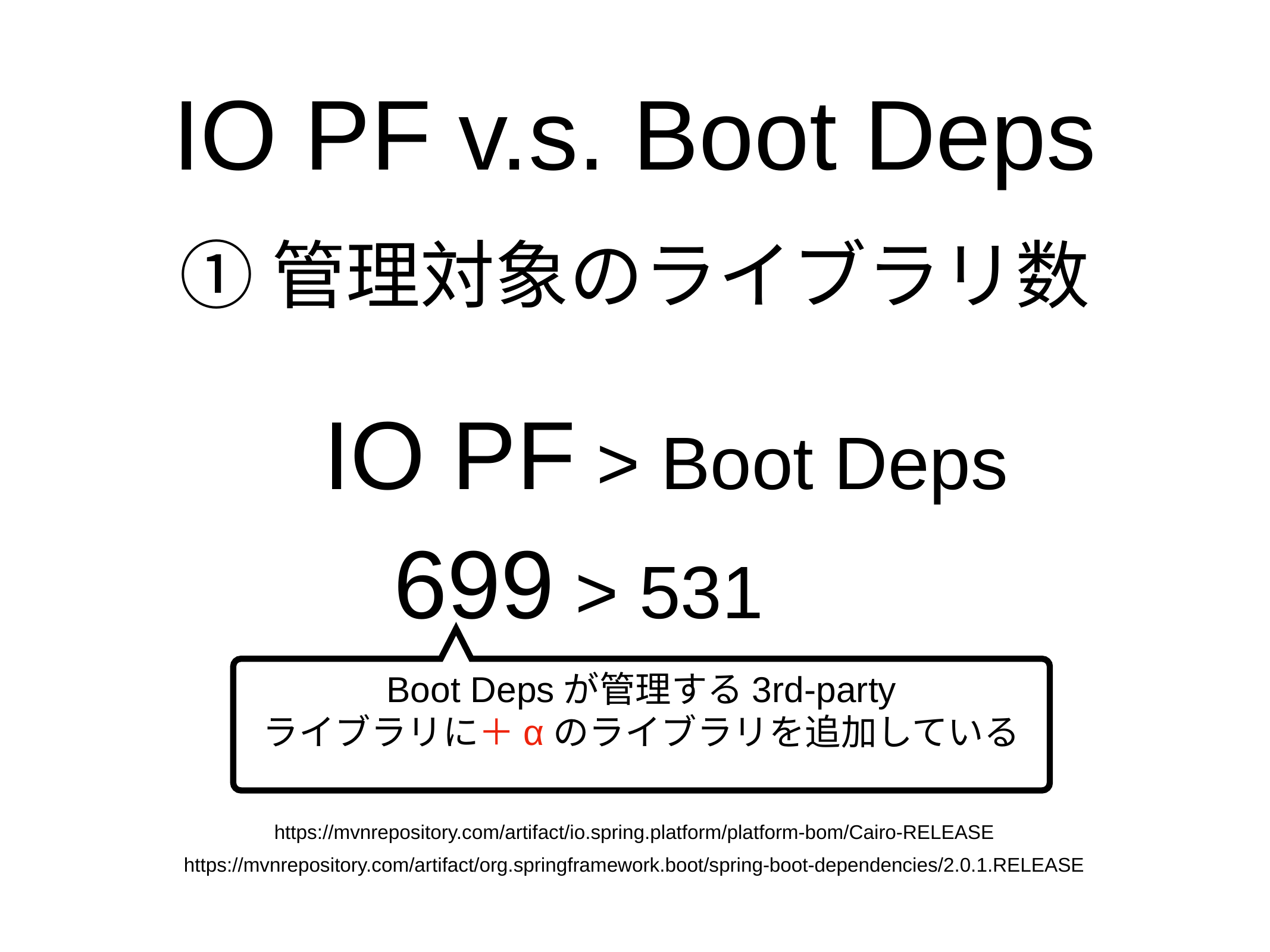

# IO PF v.s. Boot Deps
①管理対象のライブラリ数
IO PF > Boot Deps
699 > 531

Boot Depsが管理する3rd-party
ライブラリに＋αのライブラリを追加している
https://mvnrepository.com/artifact/io.spring.platform/platform-bom/Cairo-RELEASE
https://mvnrepository.com/artifact/org.springframework.boot/spring-boot-dependencies/2.0.1.RELEASE